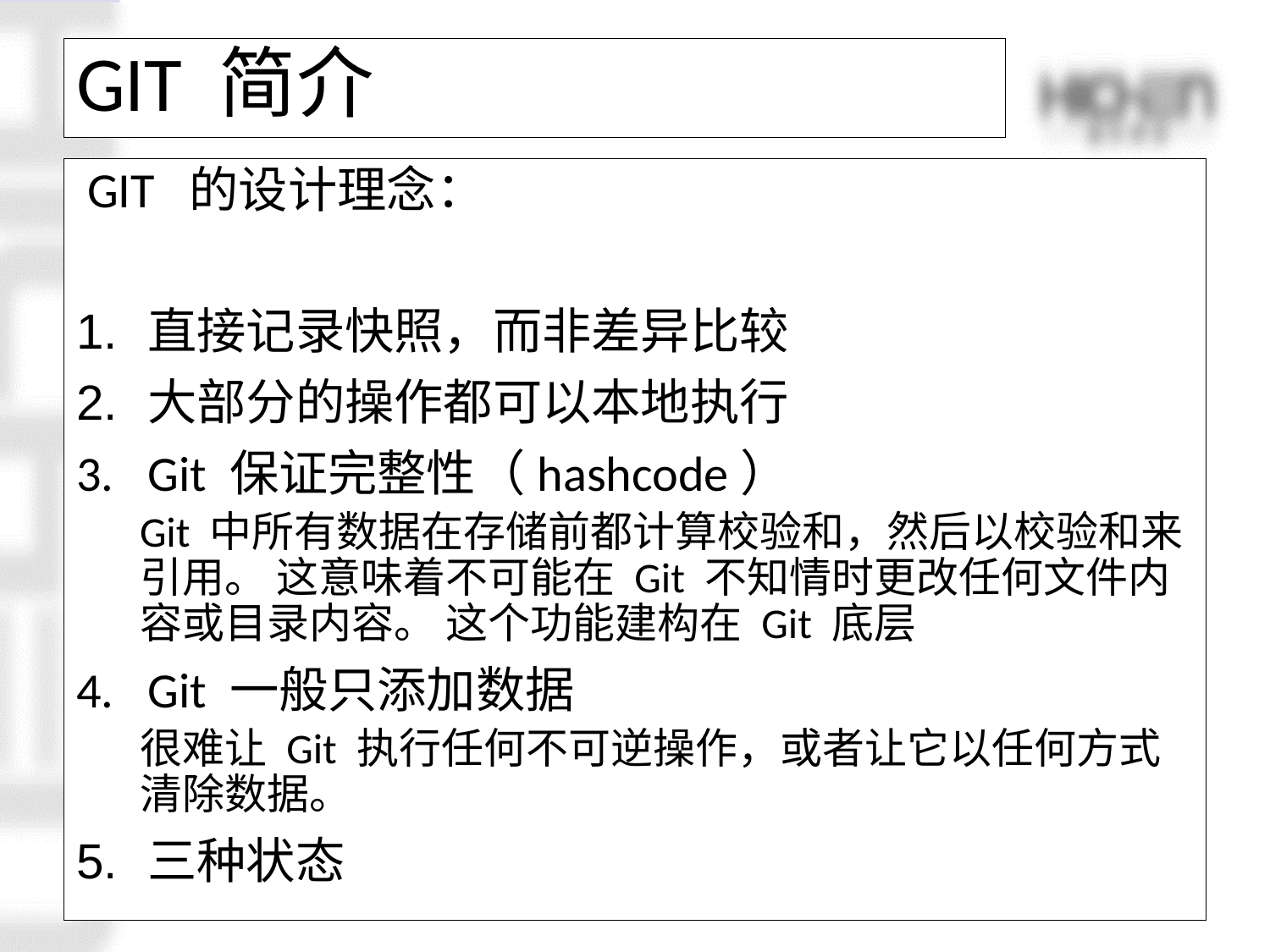

# GIT 简介
 GIT  的设计理念：

直接记录快照，而非差异比较
大部分的操作都可以本地执行
Git 保证完整性（hashcode）
Git 中所有数据在存储前都计算校验和，然后以校验和来引用。 这意味着不可能在 Git 不知情时更改任何文件内容或目录内容。 这个功能建构在 Git 底层
Git 一般只添加数据
很难让 Git 执行任何不可逆操作，或者让它以任何方式清除数据。
三种状态